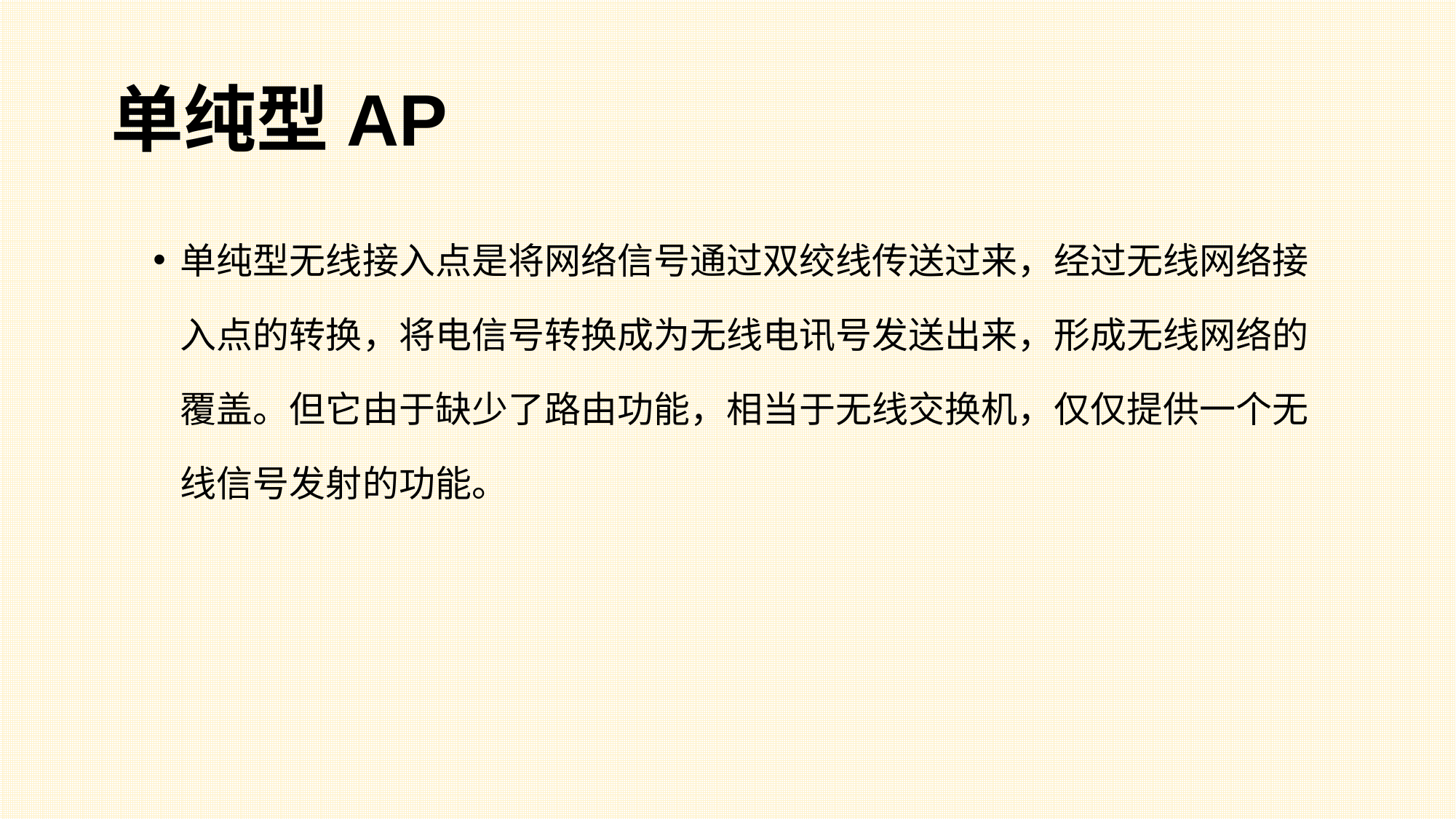

# 单纯型AP
单纯型无线接入点是将网络信号通过双绞线传送过来，经过无线网络接入点的转换，将电信号转换成为无线电讯号发送出来，形成无线网络的覆盖。但它由于缺少了路由功能，相当于无线交换机，仅仅提供一个无线信号发射的功能。